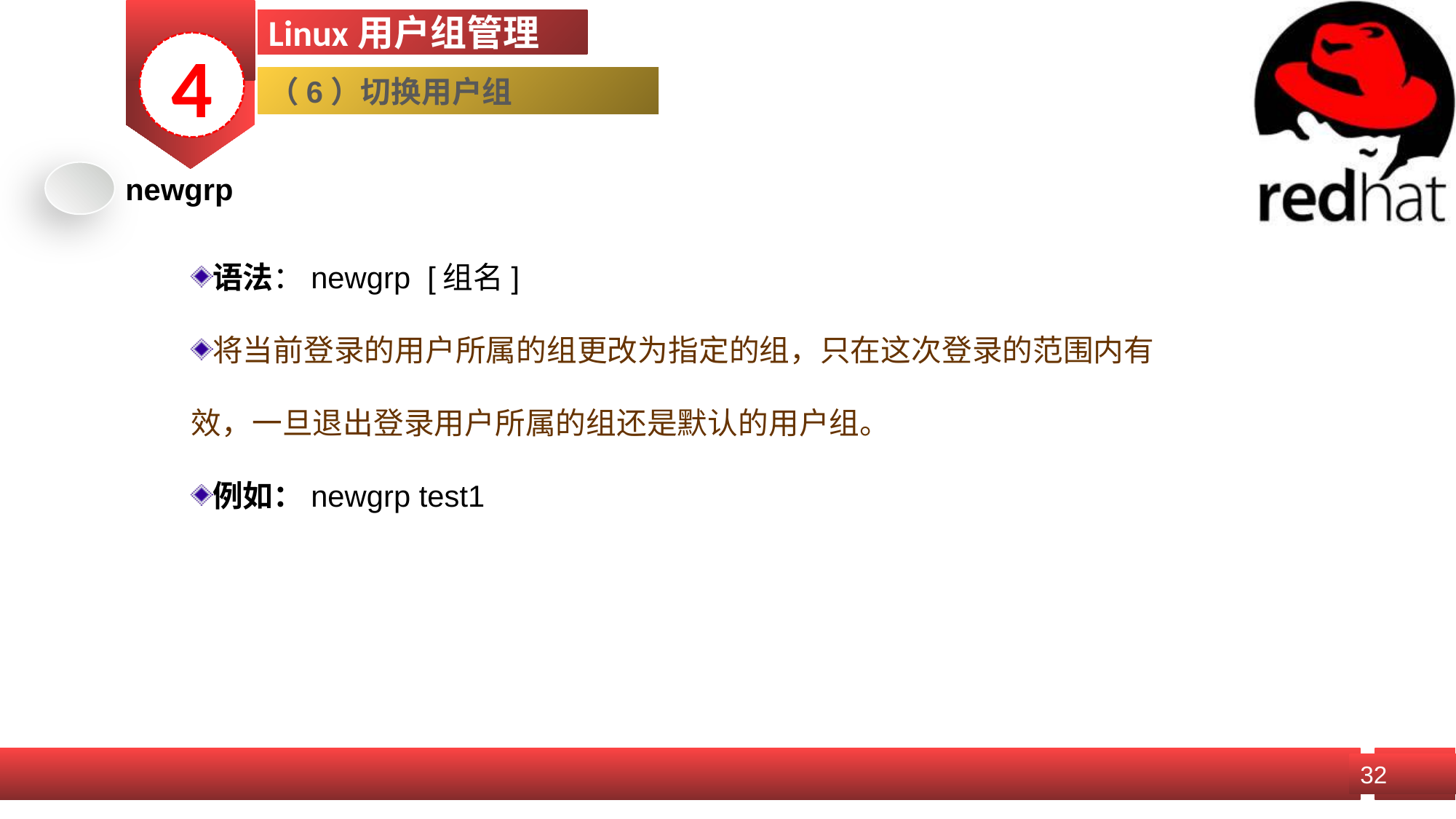

Linux用户组管理
4
（6）切换用户组

newgrp
语法：newgrp  [组名]
将当前登录的用户所属的组更改为指定的组，只在这次登录的范围内有效，一旦退出登录用户所属的组还是默认的用户组。
例如：newgrp test1